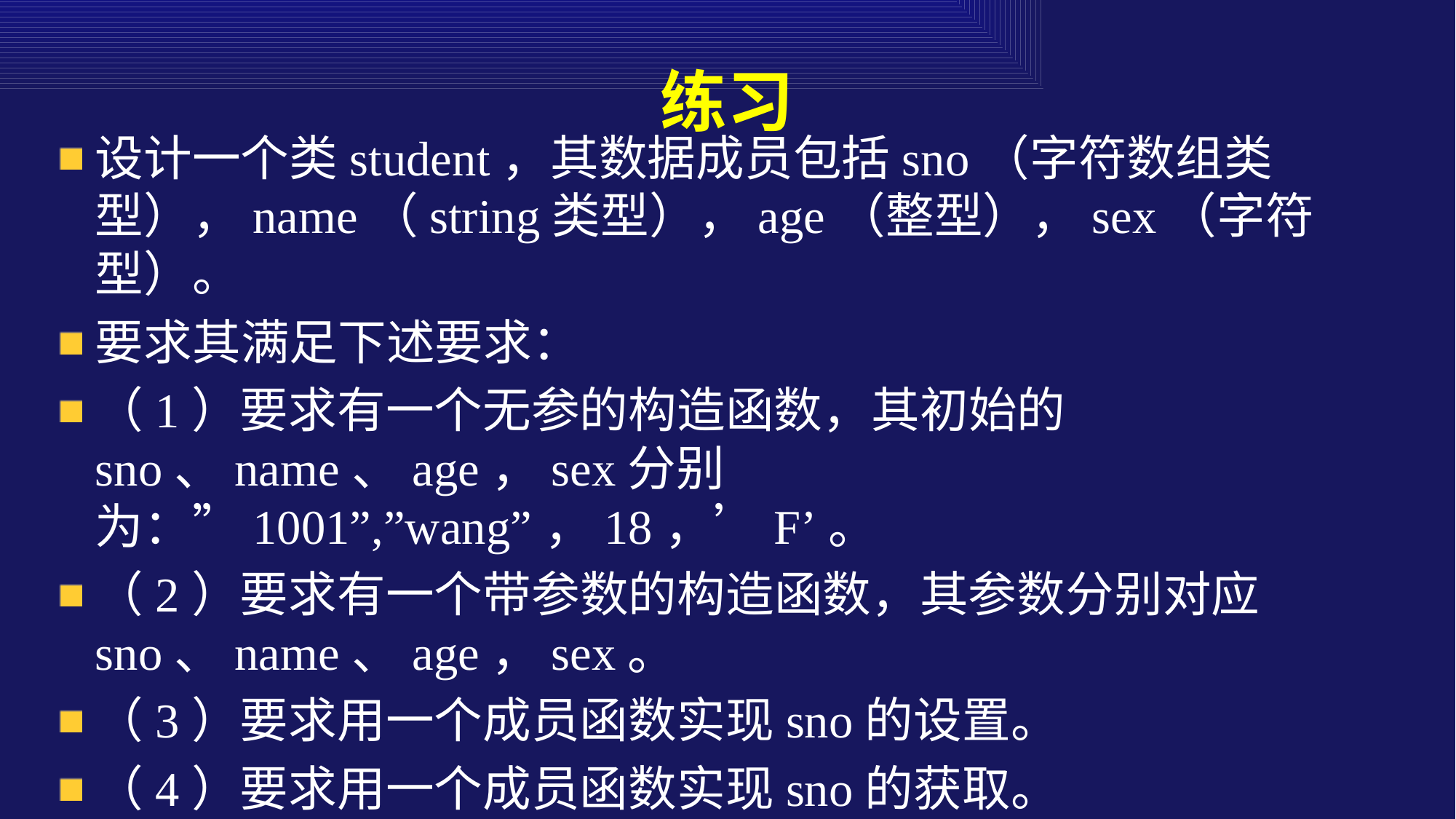

# 练习
设计一个类student，其数据成员包括sno（字符数组类型），name（string类型），age（整型），sex（字符型）。
要求其满足下述要求：
（1）要求有一个无参的构造函数，其初始的sno、name、age，sex分别为：”1001”,”wang”，18，’F’。
（2）要求有一个带参数的构造函数，其参数分别对应sno、name、age，sex。
（3）要求用一个成员函数实现sno的设置。
（4）要求用一个成员函数实现sno的获取。
（5）要求用一个成员函数实现数据成员的输出。